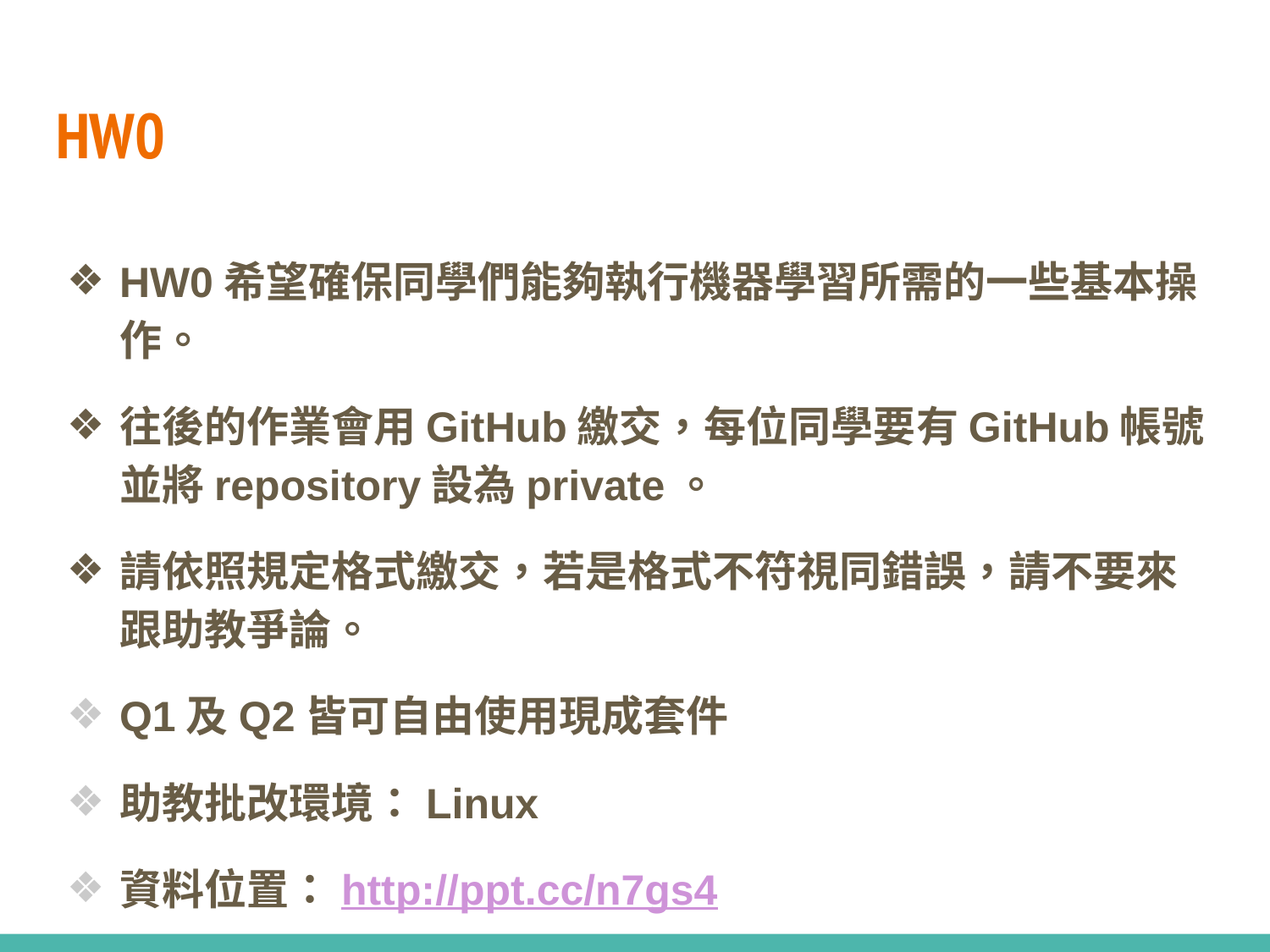

# HW0
HW0希望確保同學們能夠執行機器學習所需的一些基本操作。
往後的作業會用GitHub繳交，每位同學要有GitHub帳號並將repository設為private。
請依照規定格式繳交，若是格式不符視同錯誤，請不要來跟助教爭論。
Q1及Q2皆可自由使用現成套件
助教批改環境：Linux
資料位置：http://ppt.cc/n7gs4